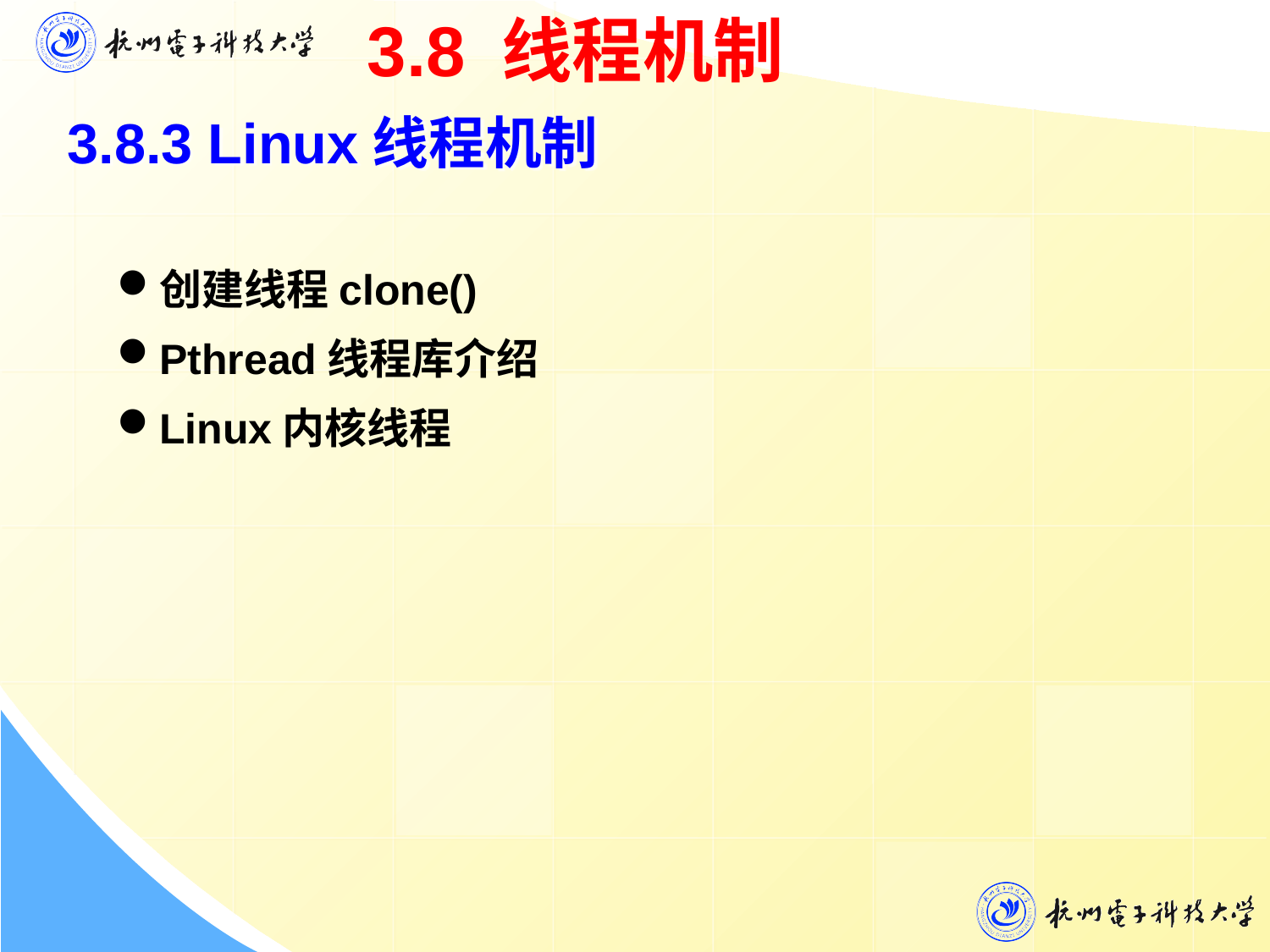

3.8 线程机制
3.8.3 Linux线程机制
创建线程clone()
Pthread线程库介绍
Linux内核线程